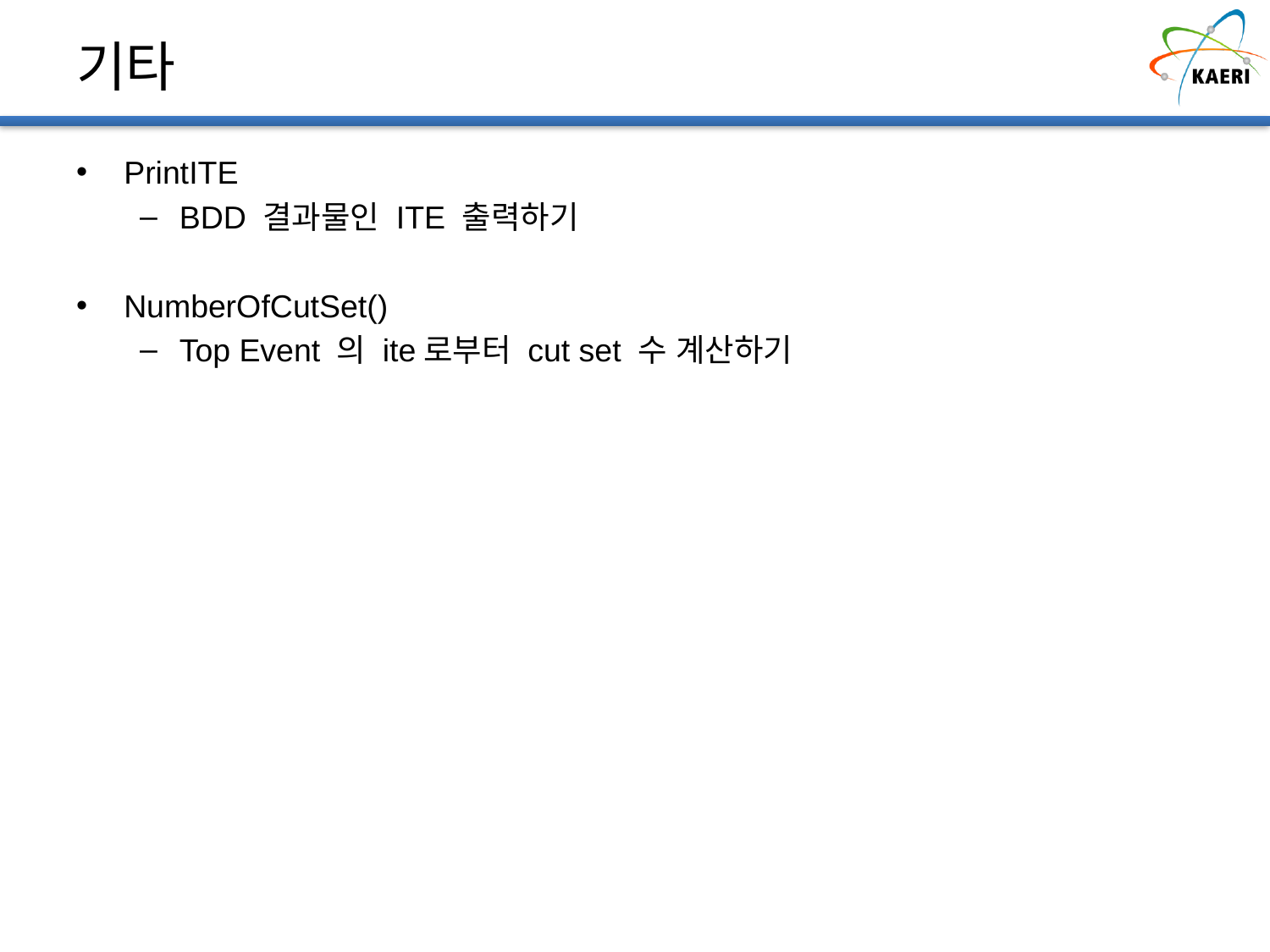

# 기타
PrintITE
BDD 결과물인 ITE 출력하기

NumberOfCutSet()
Top Event 의 ite로부터 cut set 수 계산하기